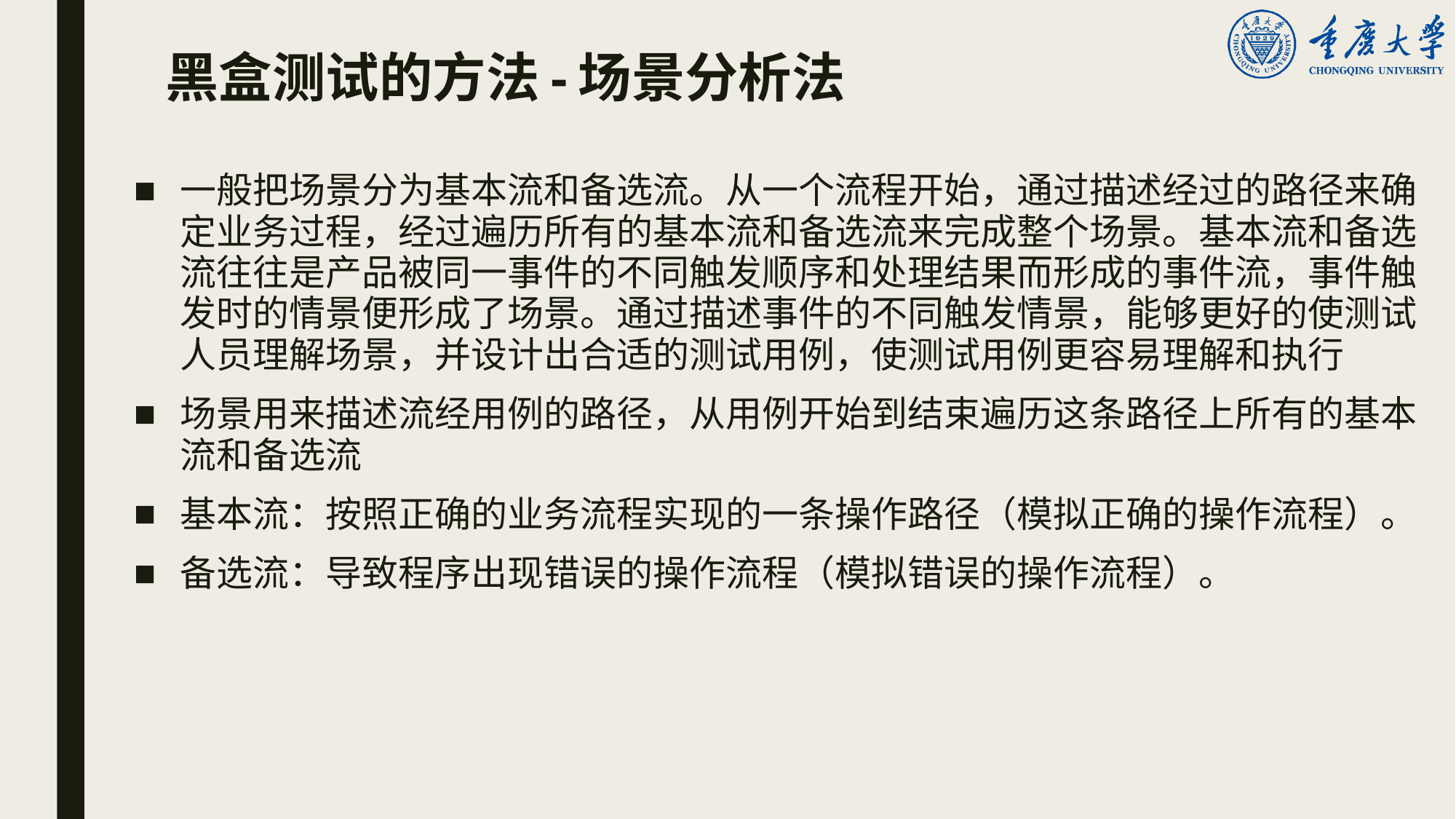

# 黑盒测试的方法-场景分析法
一般把场景分为基本流和备选流。从一个流程开始，通过描述经过的路径来确定业务过程，经过遍历所有的基本流和备选流来完成整个场景。基本流和备选流往往是产品被同一事件的不同触发顺序和处理结果而形成的事件流，事件触发时的情景便形成了场景。通过描述事件的不同触发情景，能够更好的使测试人员理解场景，并设计出合适的测试用例，使测试用例更容易理解和执行
场景用来描述流经用例的路径，从用例开始到结束遍历这条路径上所有的基本流和备选流
基本流：按照正确的业务流程实现的一条操作路径（模拟正确的操作流程）。
备选流：导致程序出现错误的操作流程（模拟错误的操作流程）。